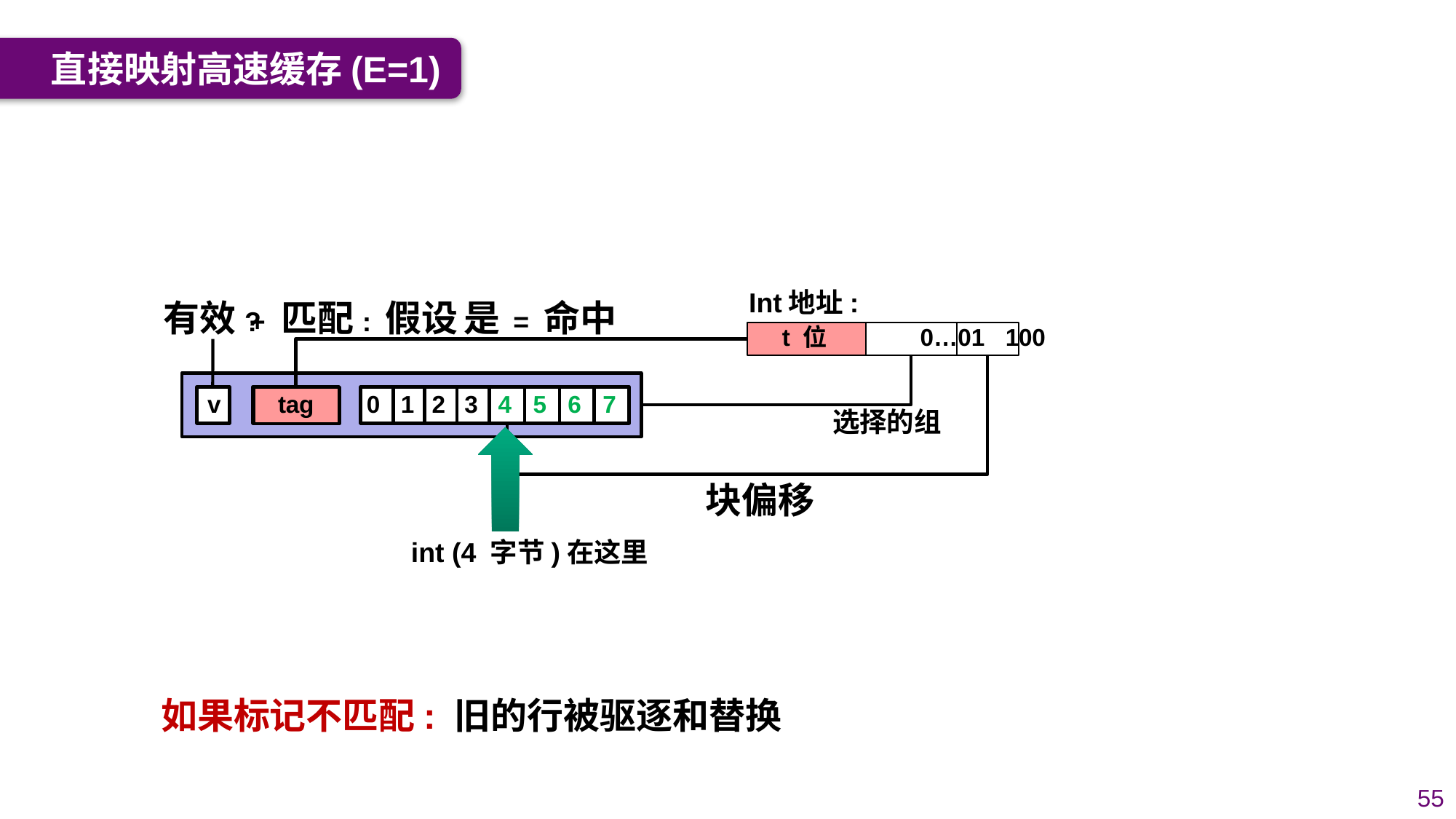

直接映射高速缓存(E=1)
Int地址:
t 位	0…01	100

选择的组
有效?
+	匹配: 假设 是 = 命中

tag

v
0	1	2	3	4	5	6	7
tag

块偏移

int (4 字节)在这里
如果标记不匹配: 旧的行被驱逐和替换
55